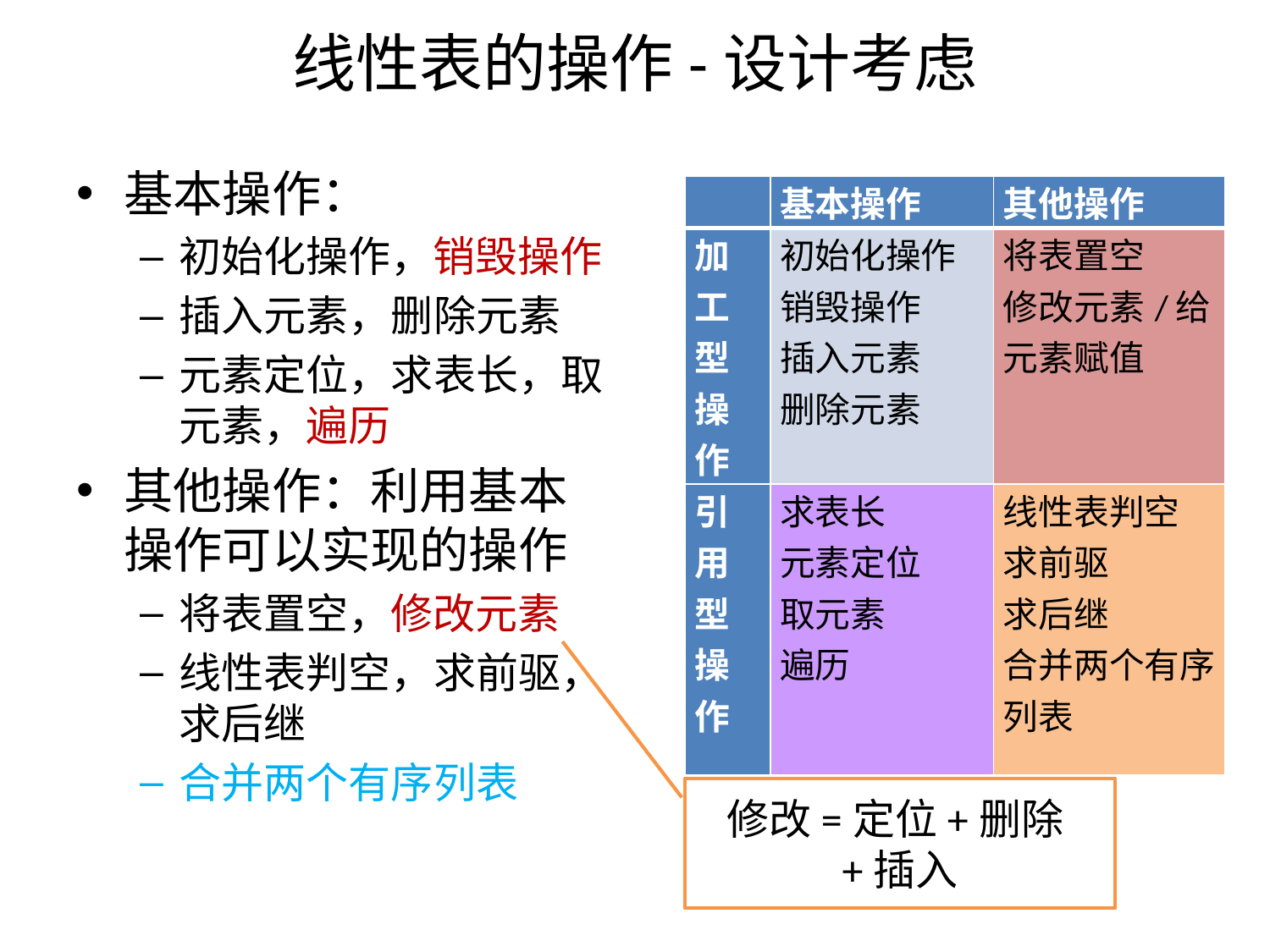

# 线性表的操作-设计考虑
基本操作：
初始化操作，销毁操作
插入元素，删除元素
元素定位，求表长，取元素，遍历
其他操作：利用基本操作可以实现的操作
将表置空，修改元素
线性表判空，求前驱，求后继
合并两个有序列表

|  | 基本操作 | 其他操作 |
| --- | --- | --- |
| 加工型操作 | 初始化操作 销毁操作 插入元素 删除元素 | 将表置空 修改元素/给元素赋值 |
| 引用型操作 | 求表长 元素定位 取元素 遍历 | 线性表判空 求前驱 求后继 合并两个有序列表 |
修改=定位+删除+插入